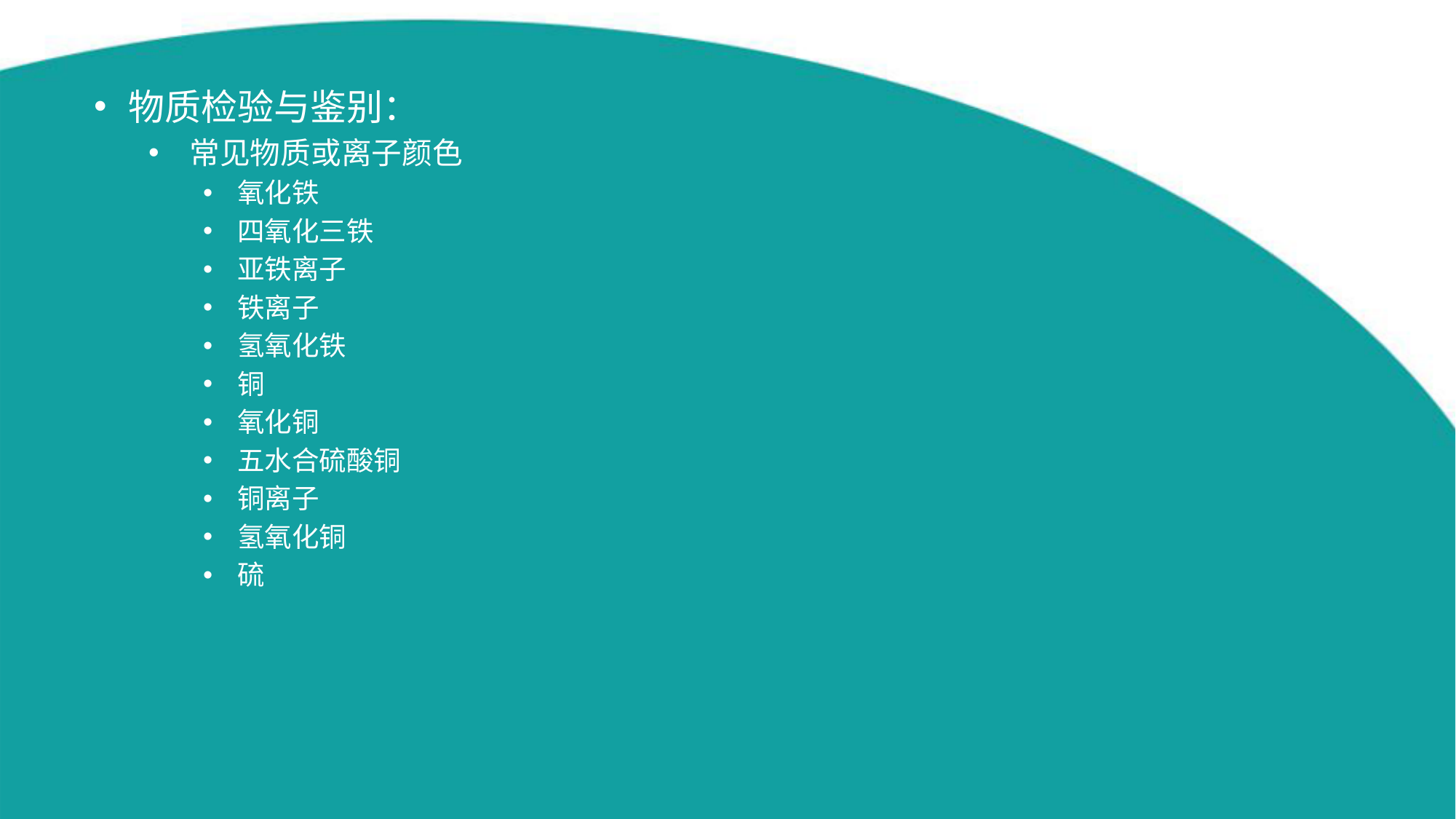

物质检验与鉴别：
常见物质或离子颜色
氧化铁
四氧化三铁
亚铁离子
铁离子
氢氧化铁
铜
氧化铜
五水合硫酸铜
铜离子
氢氧化铜
硫